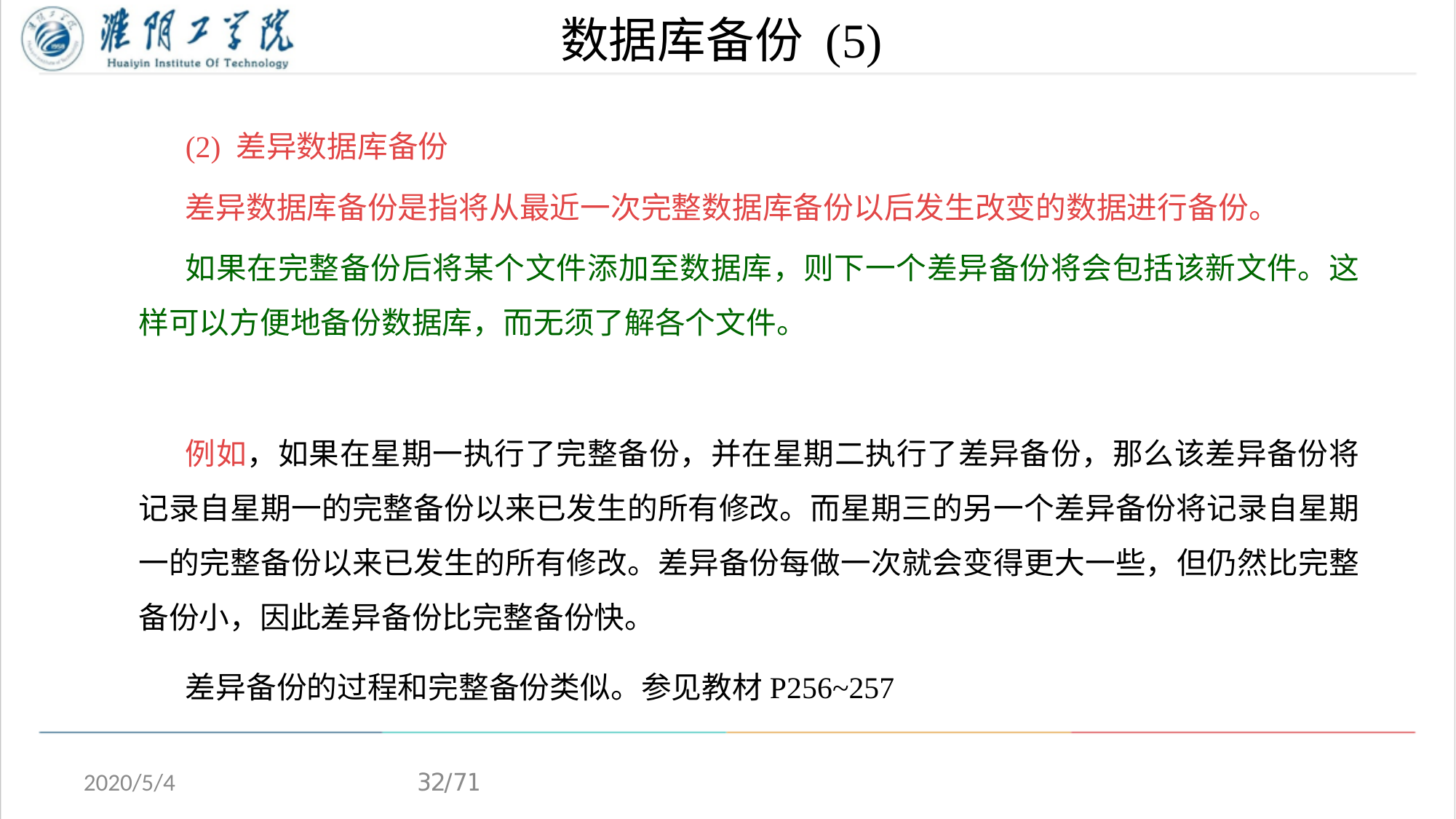

# 数据库备份 (5)
(2) 差异数据库备份
差异数据库备份是指将从最近一次完整数据库备份以后发生改变的数据进行备份。
如果在完整备份后将某个文件添加至数据库，则下一个差异备份将会包括该新文件。这样可以方便地备份数据库，而无须了解各个文件。

例如，如果在星期一执行了完整备份，并在星期二执行了差异备份，那么该差异备份将记录自星期一的完整备份以来已发生的所有修改。而星期三的另一个差异备份将记录自星期一的完整备份以来已发生的所有修改。差异备份每做一次就会变得更大一些，但仍然比完整备份小，因此差异备份比完整备份快。
差异备份的过程和完整备份类似。参见教材P256~257

32/71
2020/5/4